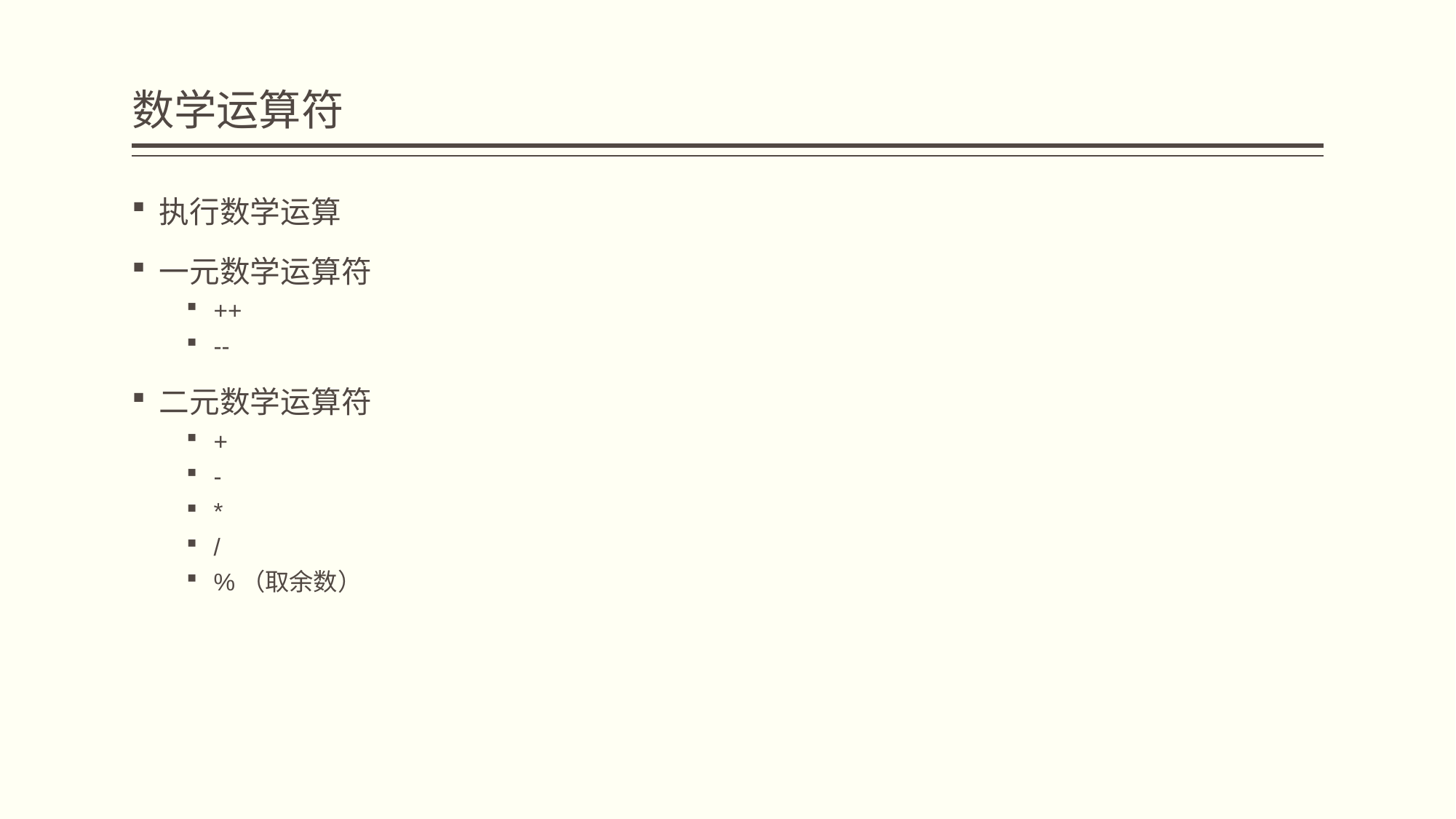

# 数学运算符
执行数学运算
一元数学运算符
++
--
二元数学运算符
+
-
*
/
%（取余数）